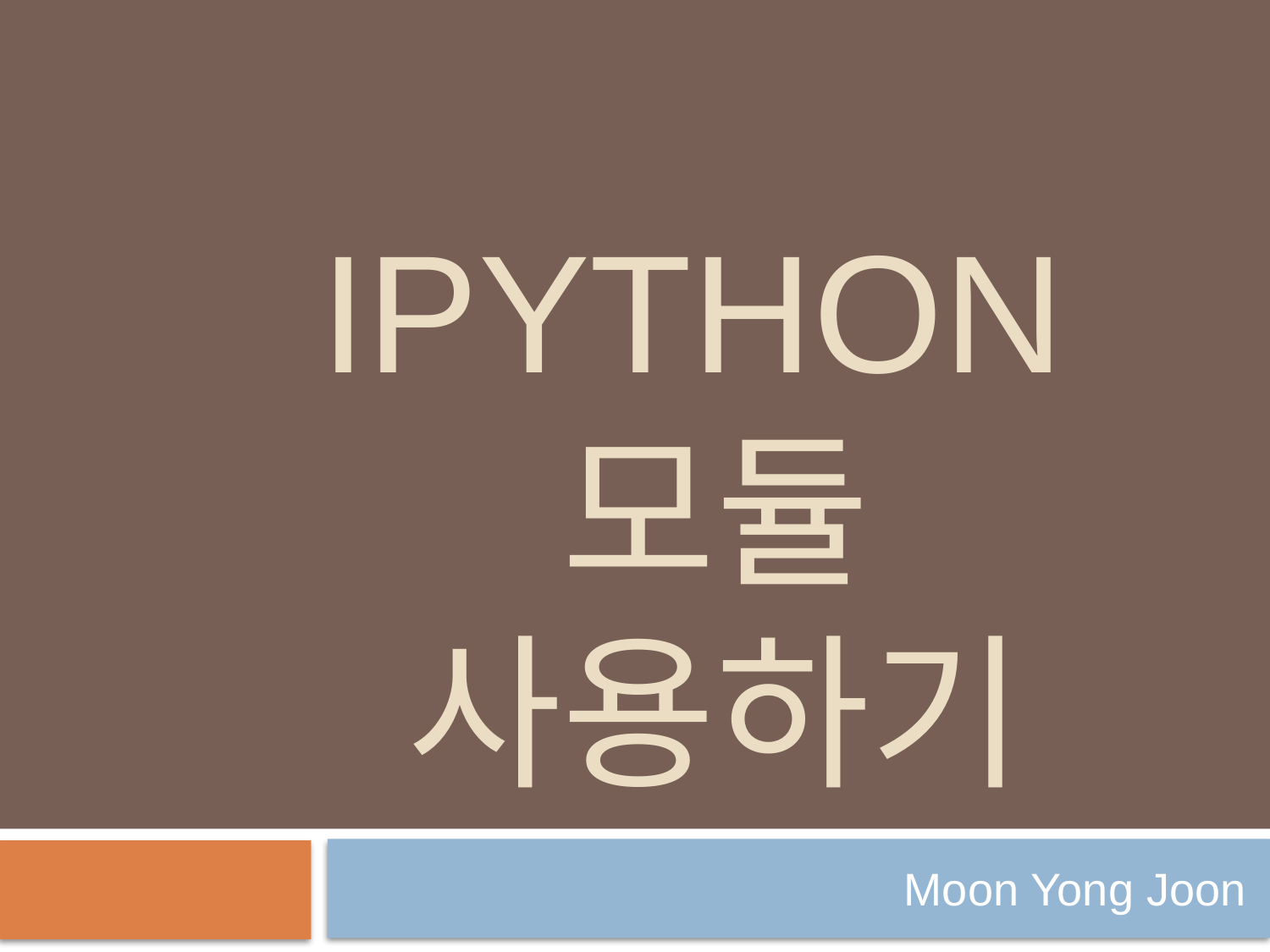

# Ipython 모듈 사용하기
Moon Yong Joon